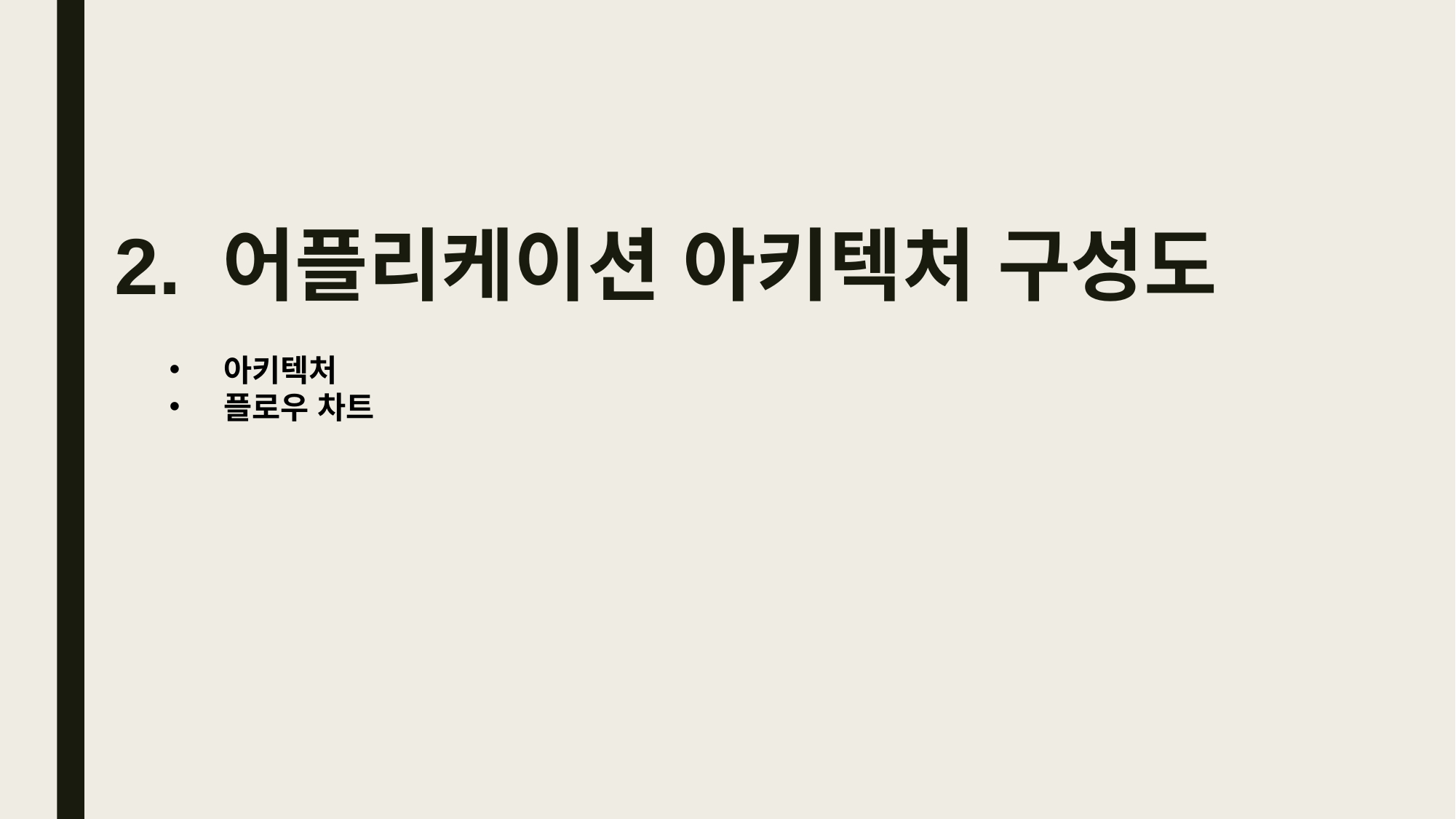

2. 어플리케이션 아키텍처 구성도

아키텍처
플로우 차트